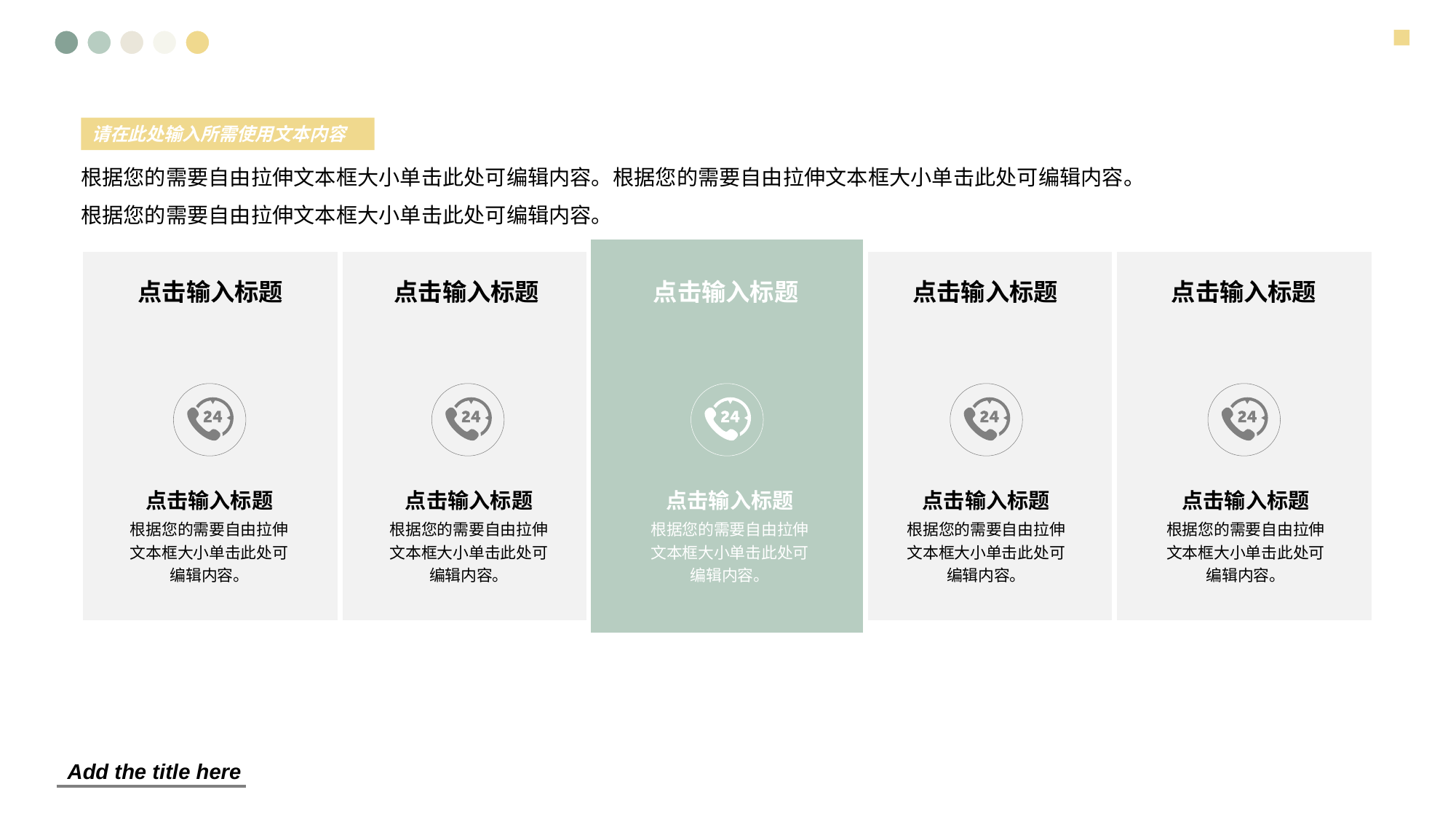

Add the title here
请在此处输入所需使用文本内容
根据您的需要自由拉伸文本框大小单击此处可编辑内容。根据您的需要自由拉伸文本框大小单击此处可编辑内容。
根据您的需要自由拉伸文本框大小单击此处可编辑内容。

点击输入标题
点击输入标题
点击输入标题
点击输入标题
点击输入标题

点击输入标题
根据您的需要自由拉伸文本框大小单击此处可编辑内容。
点击输入标题
根据您的需要自由拉伸文本框大小单击此处可编辑内容。
点击输入标题
根据您的需要自由拉伸文本框大小单击此处可编辑内容。
点击输入标题
根据您的需要自由拉伸文本框大小单击此处可编辑内容。
点击输入标题
根据您的需要自由拉伸文本框大小单击此处可编辑内容。